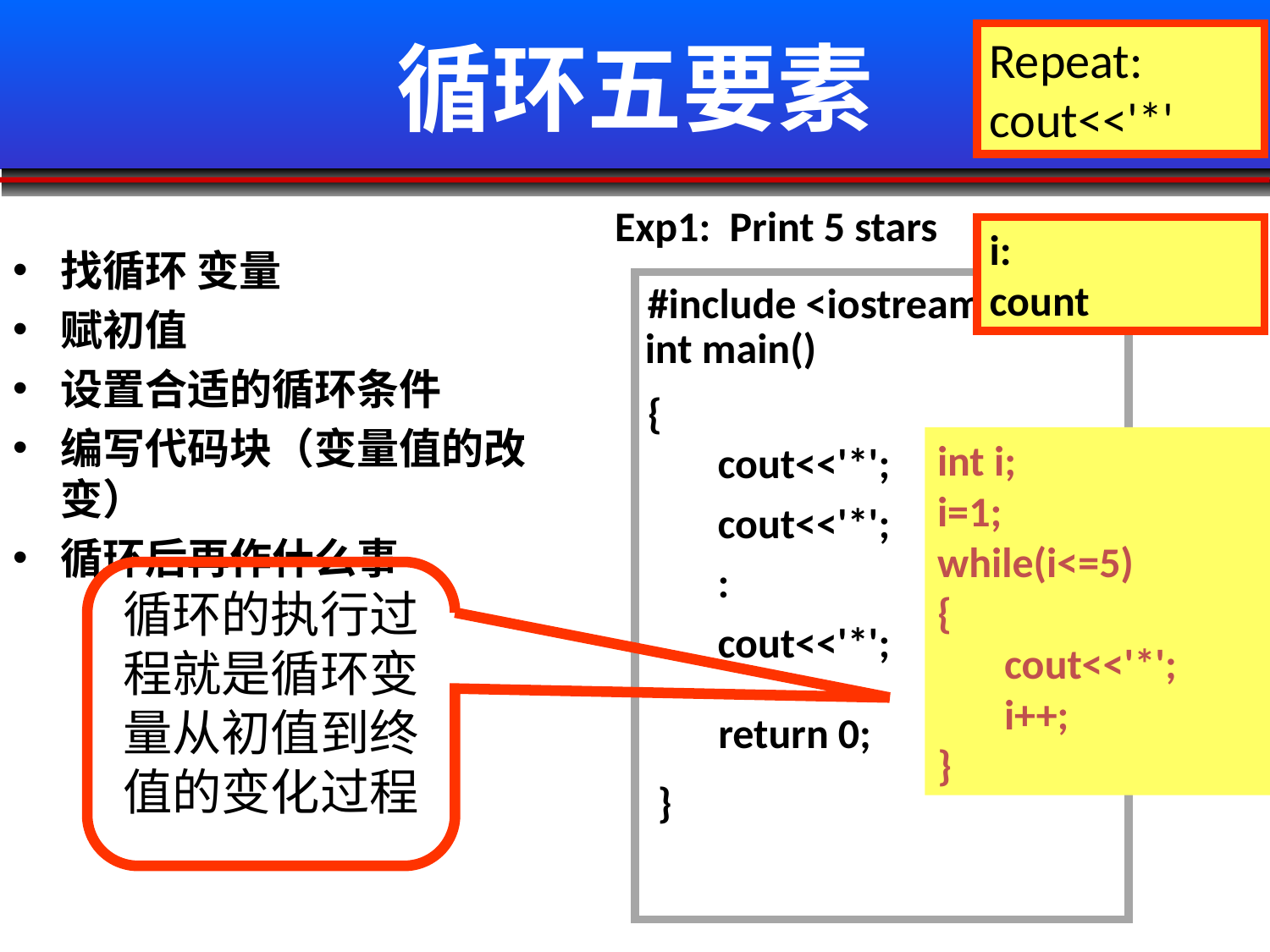

# 循环五要素
Repeat:
cout<<'*'
Exp1:  Print 5 stars
i:
count
找循环 变量
赋初值
设置合适的循环条件
编写代码块（变量值的改变）
循环后再作什么事
#include <iostream.h>

int main()
{
int i;
i=1;
while(i<=5)
{
       cout<<'*';
       i++;
}
cout<<'*';
cout<<'*';
:
循环的执行过程就是循环变量从初值到终值的变化过程
cout<<'*';
return 0;
}